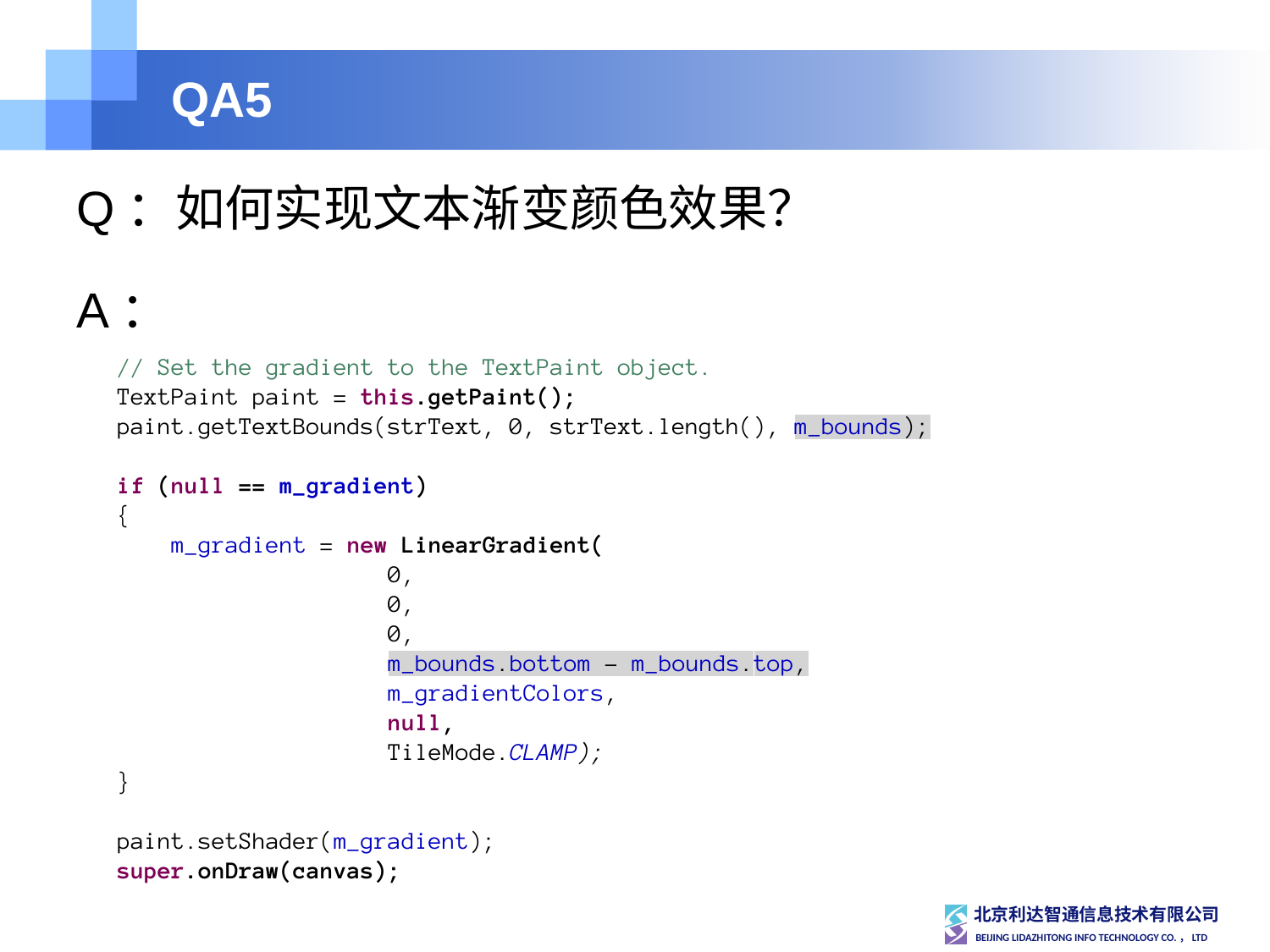

# QA5
Q：如何实现文本渐变颜色效果？
A：

// Set the gradient to the TextPaint object.
TextPaint paint = this.getPaint();
paint.getTextBounds(strText, 0, strText.length(), m_bounds);

if (null == m_gradient)
{
    m_gradient = new LinearGradient(
                    0,
                    0,
                    0,
                    m_bounds.bottom - m_bounds.top,
                    m_gradientColors,
                    null,
                    TileMode.CLAMP);
}

paint.setShader(m_gradient);
super.onDraw(canvas);